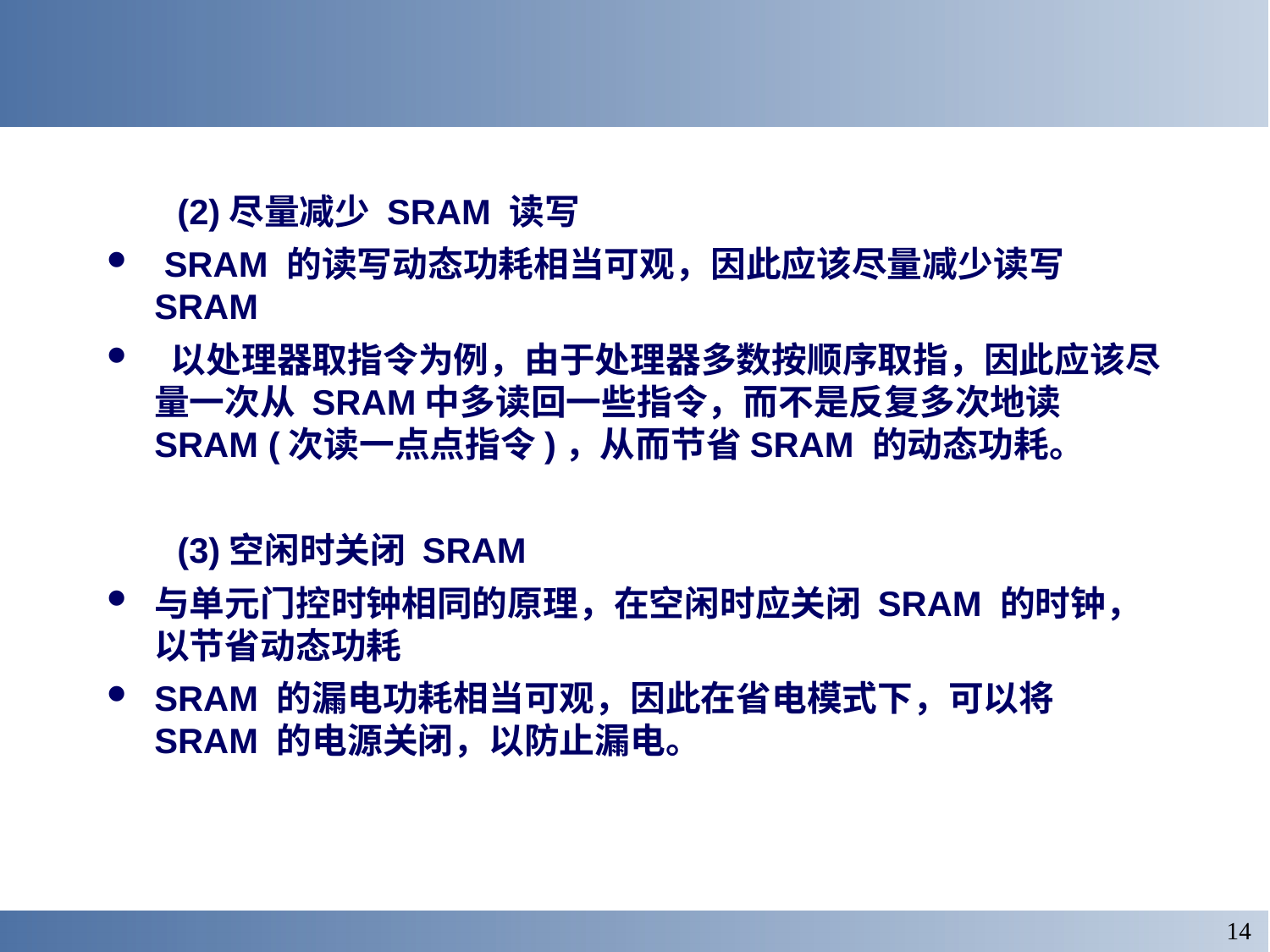

#
(2)尽量减少 SRAM 读写
 SRAM 的读写动态功耗相当可观，因此应该尽量减少读写 SRAM
 以处理器取指令为例，由于处理器多数按顺序取指，因此应该尽量一次从 SRAM中多读回一些指令，而不是反复多次地读SRAM (次读一点点指令)，从而节省SRAM 的动态功耗。

(3)空闲时关闭 SRAM
与单元门控时钟相同的原理，在空闲时应关闭 SRAM 的时钟，以节省动态功耗
SRAM 的漏电功耗相当可观，因此在省电模式下，可以将 SRAM 的电源关闭，以防止漏电。